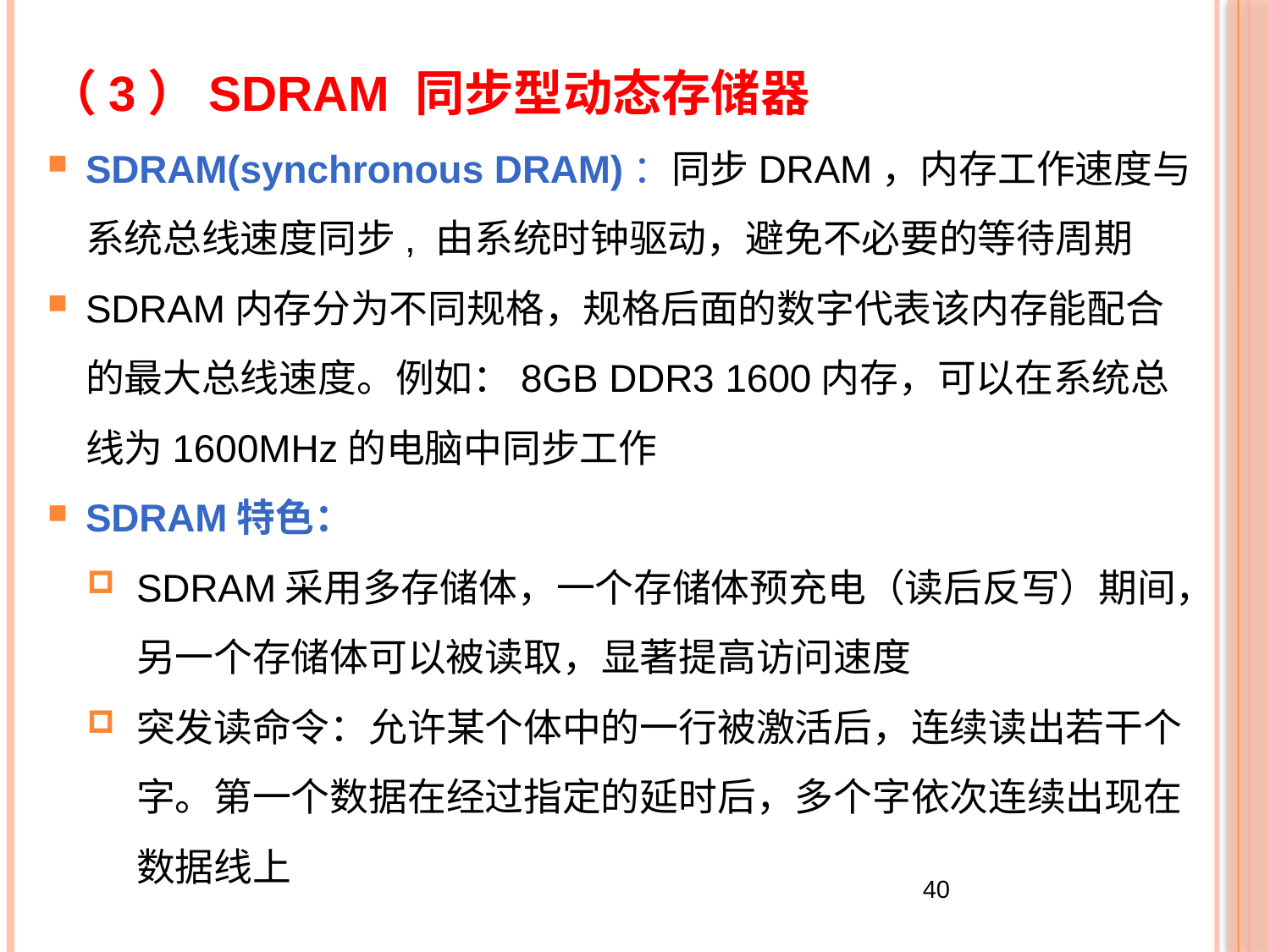

（3）SDRAM 同步型动态存储器
SDRAM(synchronous DRAM)：同步DRAM，内存工作速度与系统总线速度同步, 由系统时钟驱动，避免不必要的等待周期
SDRAM内存分为不同规格，规格后面的数字代表该内存能配合的最大总线速度。例如：8GB DDR3 1600内存，可以在系统总线为1600MHz的电脑中同步工作
SDRAM特色：
SDRAM采用多存储体，一个存储体预充电（读后反写）期间，另一个存储体可以被读取，显著提高访问速度
突发读命令：允许某个体中的一行被激活后，连续读出若干个字。第一个数据在经过指定的延时后，多个字依次连续出现在数据线上
40